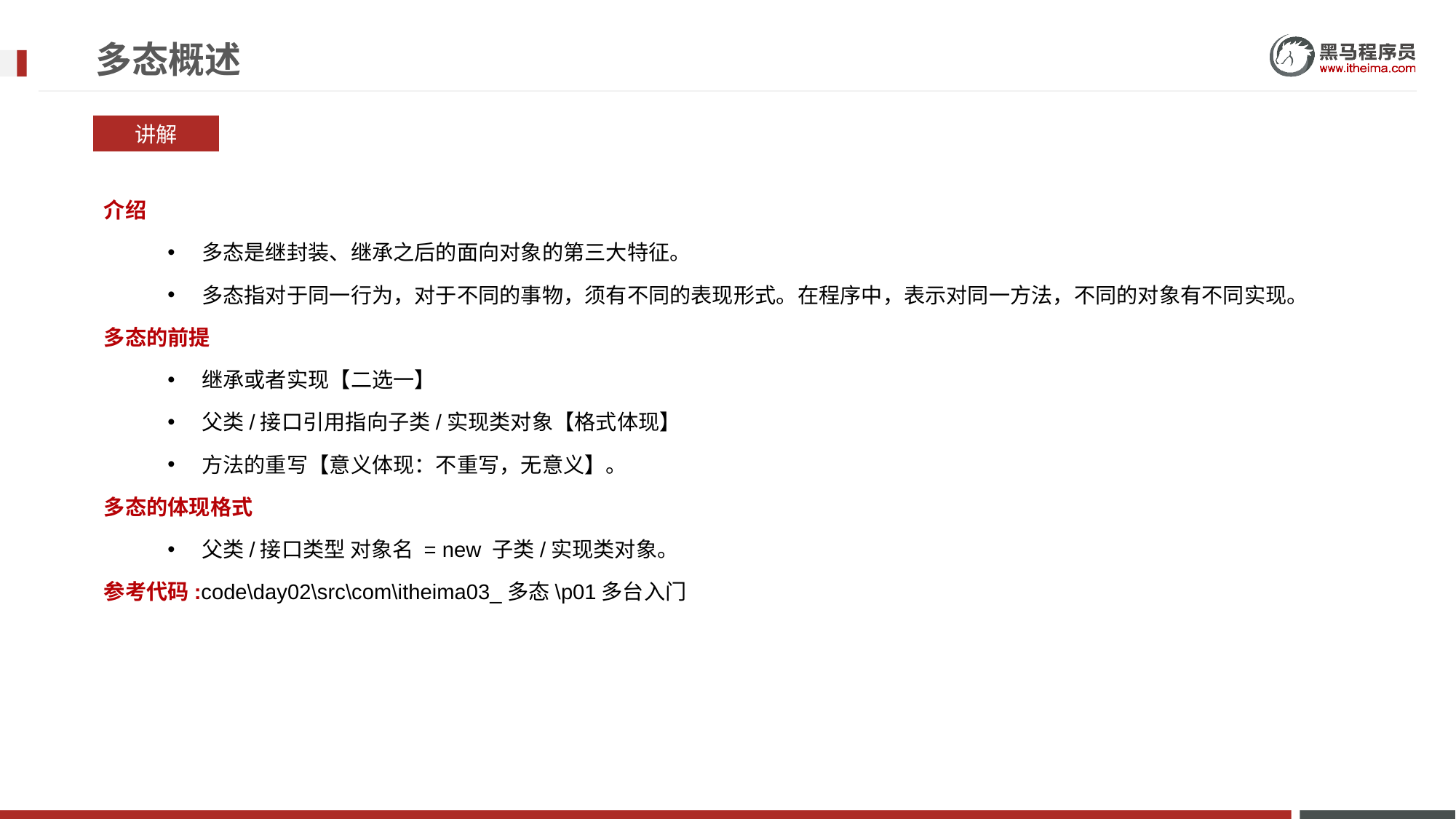

# 多态概述
讲解
介绍
多态是继封装、继承之后的面向对象的第三大特征。
多态指对于同一行为，对于不同的事物，须有不同的表现形式。在程序中，表示对同一方法，不同的对象有不同实现。
多态的前提
继承或者实现【二选一】
父类/接口引用指向子类/实现类对象【格式体现】
方法的重写【意义体现：不重写，无意义】。
多态的体现格式
父类/接口类型 对象名 = new 子类/实现类对象。
参考代码:code\day02\src\com\itheima03_多态\p01多台入门